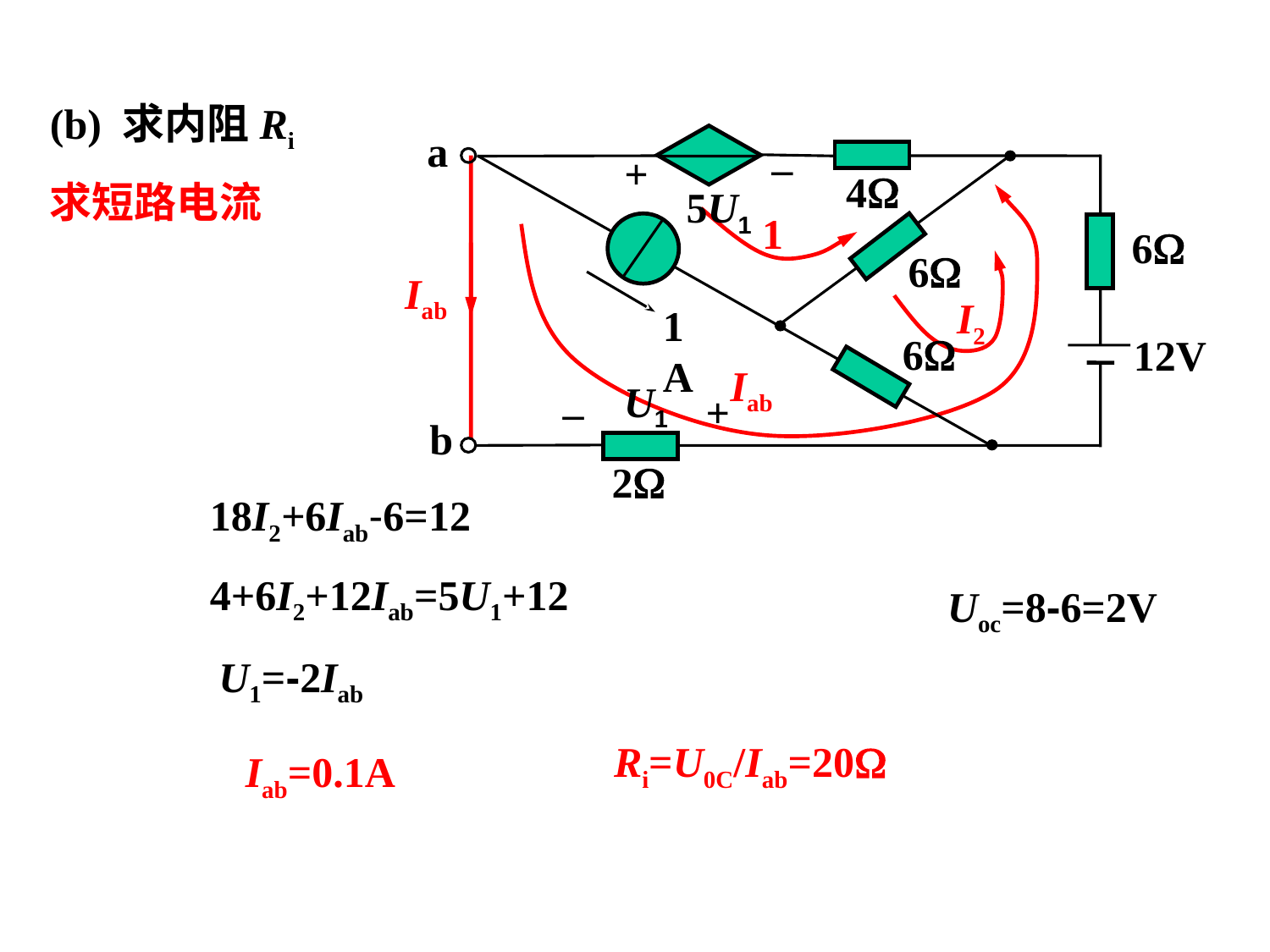

(b) 求内阻Ri
求短路电流

a

–
+

4Ω
5U1

6Ω
6Ω

1A

6Ω
12V

U1
+
–
b

2Ω

Iab

Iab
1

I2
18I2+6Iab-6=12
4+6I2+12Iab=5U1+12
Uoc=8-6=2V
U1=-2Iab
Ri=U0C/Iab=20Ω
Iab=0.1A